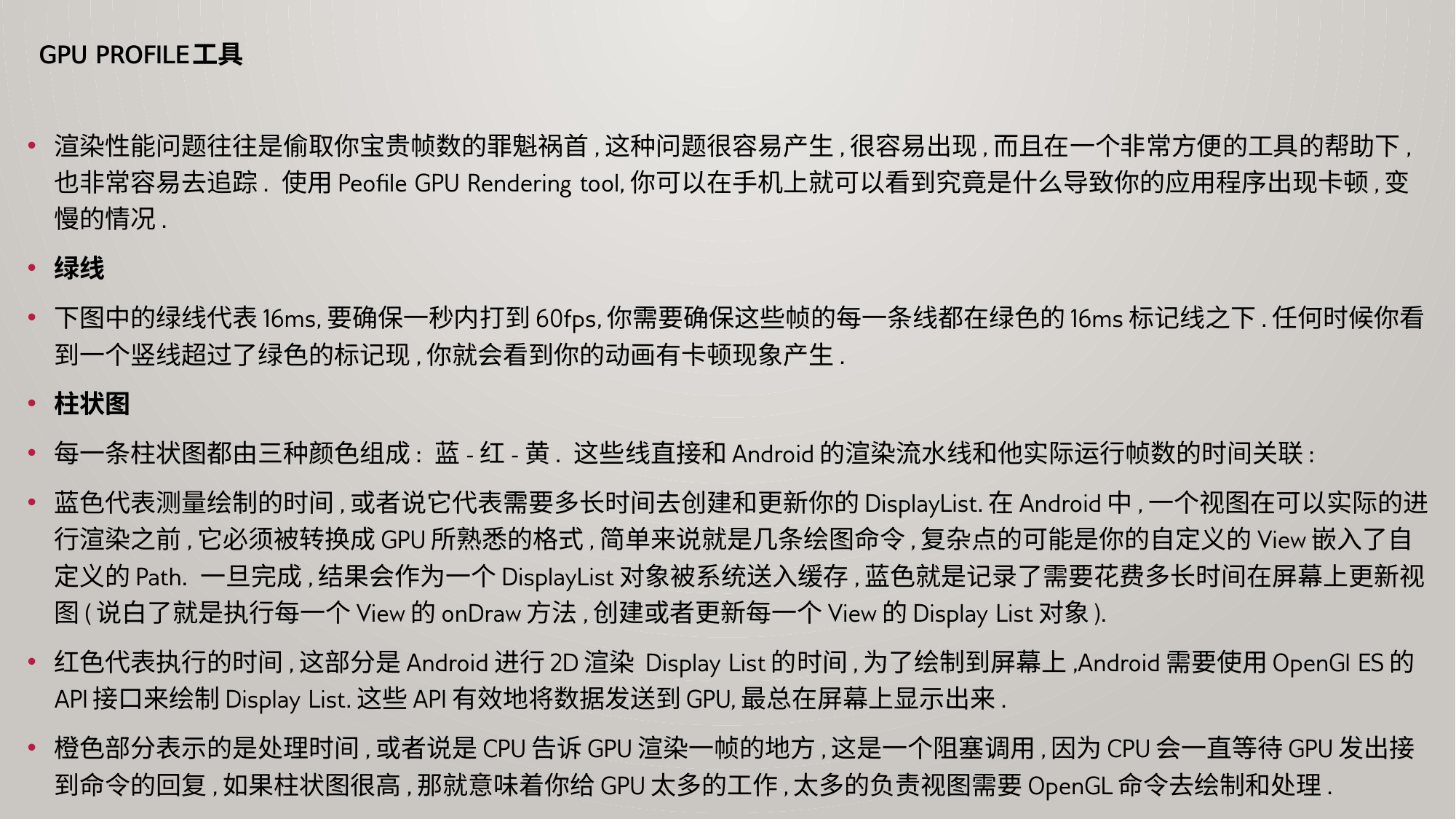

# GPU Profile工具
渲染性能问题往往是偷取你宝贵帧数的罪魁祸首,这种问题很容易产生,很容易出现,而且在一个非常方便的工具的帮助下,也非常容易去追踪. 使用Peofile GPU Rendering tool,你可以在手机上就可以看到究竟是什么导致你的应用程序出现卡顿,变慢的情况.
绿线
下图中的绿线代表16ms,要确保一秒内打到60fps,你需要确保这些帧的每一条线都在绿色的16ms标记线之下.任何时候你看到一个竖线超过了绿色的标记现,你就会看到你的动画有卡顿现象产生.
柱状图
每一条柱状图都由三种颜色组成: 蓝-红-黄. 这些线直接和Android的渲染流水线和他实际运行帧数的时间关联:
蓝色代表测量绘制的时间,或者说它代表需要多长时间去创建和更新你的DisplayList.在Android中,一个视图在可以实际的进行渲染之前,它必须被转换成GPU所熟悉的格式,简单来说就是几条绘图命令,复杂点的可能是你的自定义的View嵌入了自定义的Path. 一旦完成,结果会作为一个DisplayList对象被系统送入缓存,蓝色就是记录了需要花费多长时间在屏幕上更新视图(说白了就是执行每一个View的onDraw方法,创建或者更新每一个View的Display List对象).
红色代表执行的时间,这部分是Android进行2D渲染 Display List的时间,为了绘制到屏幕上,Android需要使用OpenGl ES的API接口来绘制Display List.这些API有效地将数据发送到GPU,最总在屏幕上显示出来.
橙色部分表示的是处理时间,或者说是CPU告诉GPU渲染一帧的地方,这是一个阻塞调用,因为CPU会一直等待GPU发出接到命令的回复,如果柱状图很高,那就意味着你给GPU太多的工作,太多的负责视图需要OpenGL命令去绘制和处理.